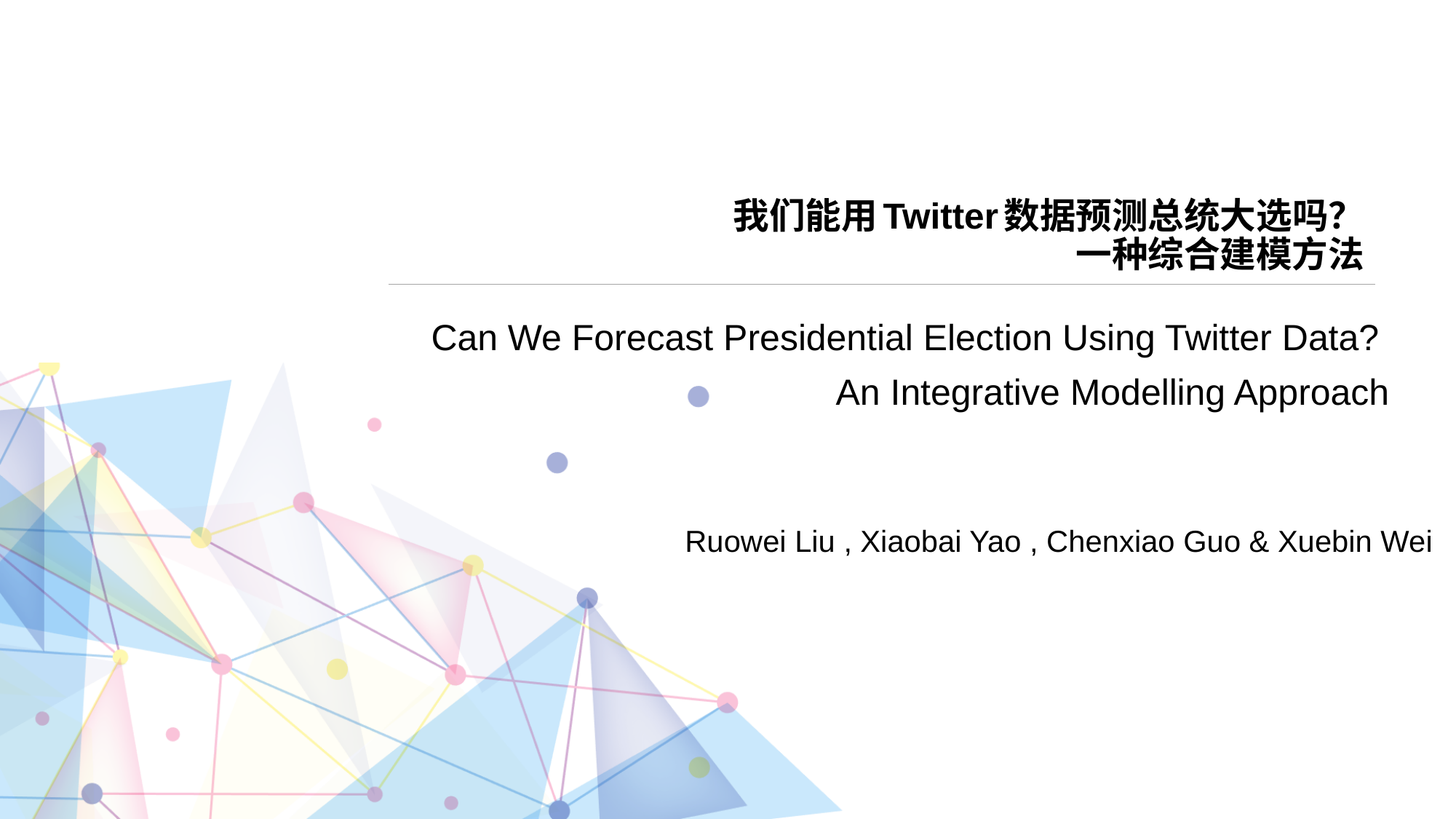

Can We Forecast Presidential Election Using Twitter Data?
An Integrative Modelling Approach
# 我们能用Twitter数据预测总统大选吗？ 一种综合建模方法
Ruowei Liu , Xiaobai Yao , Chenxiao Guo & Xuebin Wei